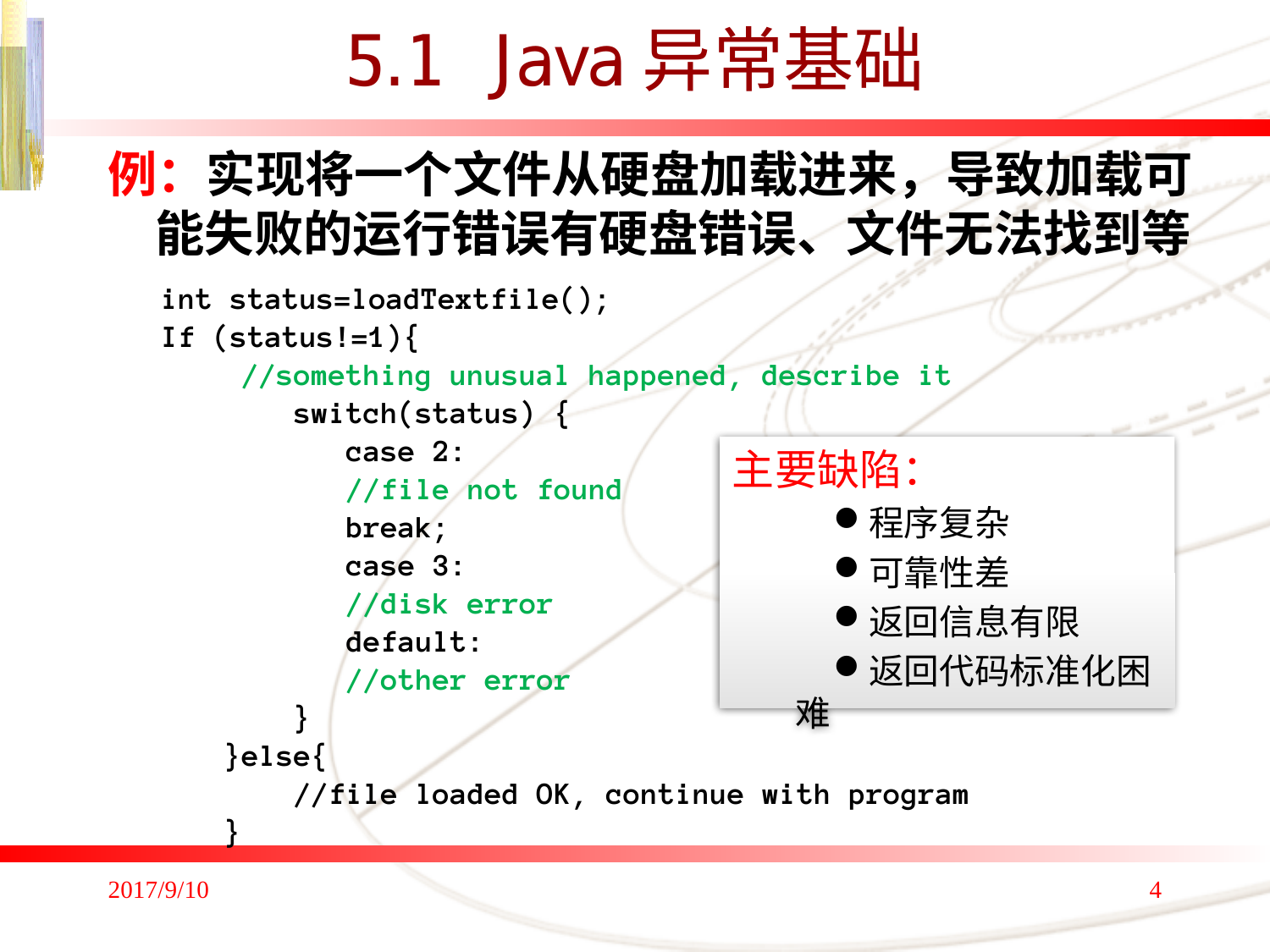

# 5.1  Java异常基础
例：实现将一个文件从硬盘加载进来，导致加载可能失败的运行错误有硬盘错误、文件无法找到等

int status=loadTextfile();
If (status!=1){
 //something unusual happened, describe it
    switch(status) {
       case 2:
       //file not found
       break;
       case 3:
       //disk error
       default:
       //other error
    }
}else{
    //file loaded OK, continue with program
}
主要缺陷：
程序复杂
可靠性差
返回信息有限
返回代码标准化困难
2017/9/10
4